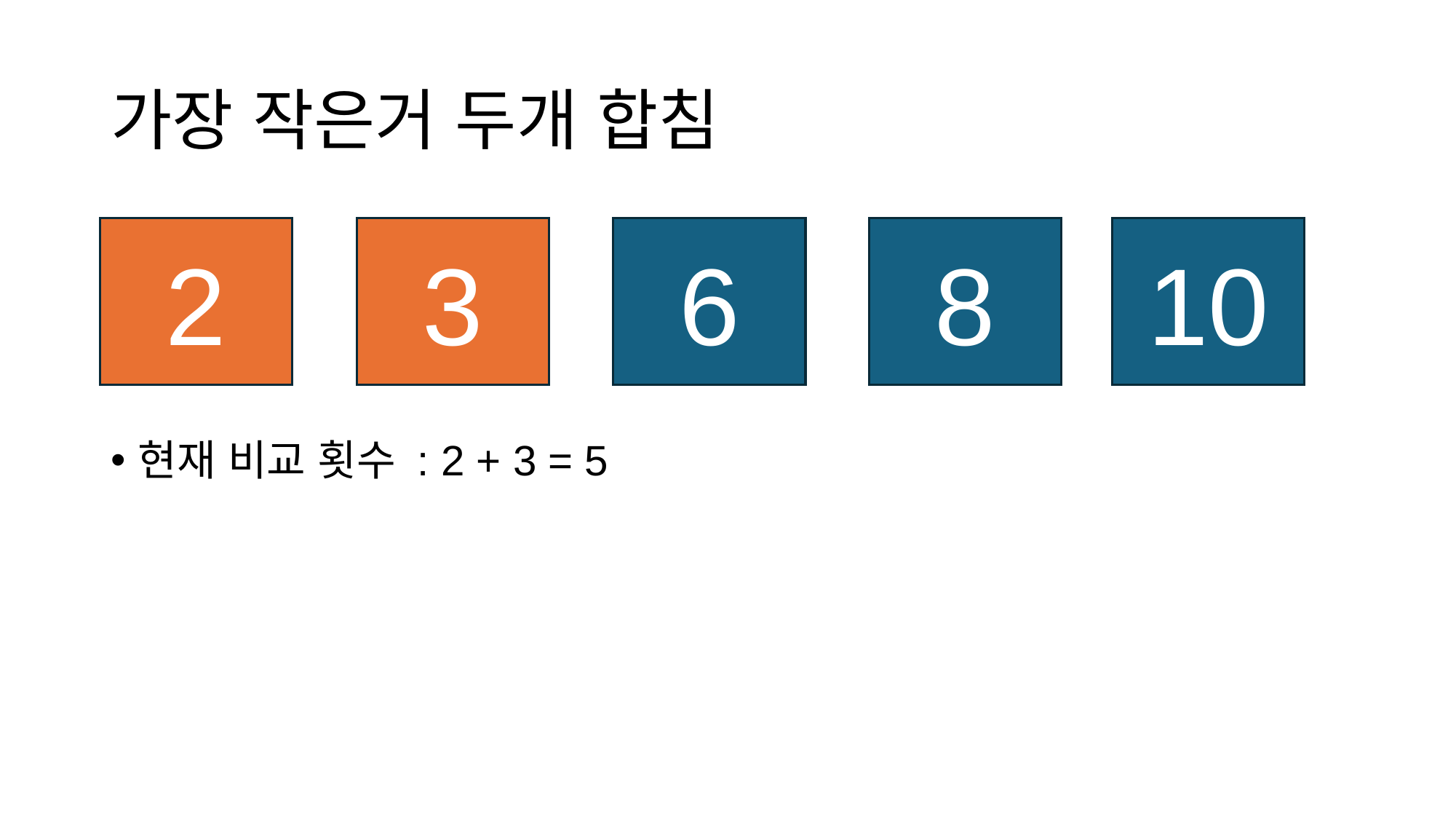

# 가장 작은거 두개 합침
2
3
6
8
10
현재 비교 횟수 : 2 + 3 = 5